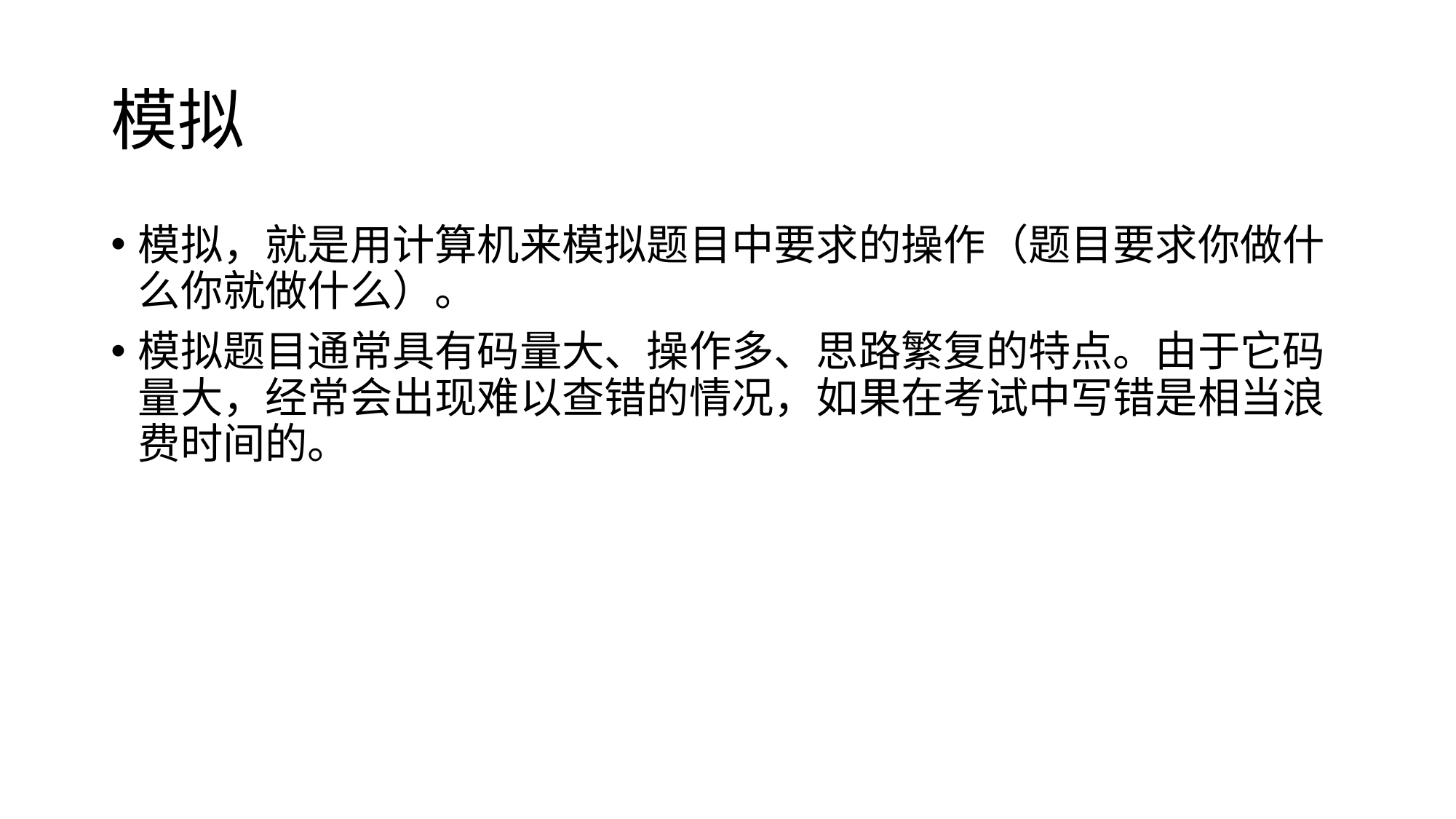

# 模拟
模拟，就是用计算机来模拟题目中要求的操作（题目要求你做什么你就做什么）。
模拟题目通常具有码量大、操作多、思路繁复的特点。由于它码量大，经常会出现难以查错的情况，如果在考试中写错是相当浪费时间的。